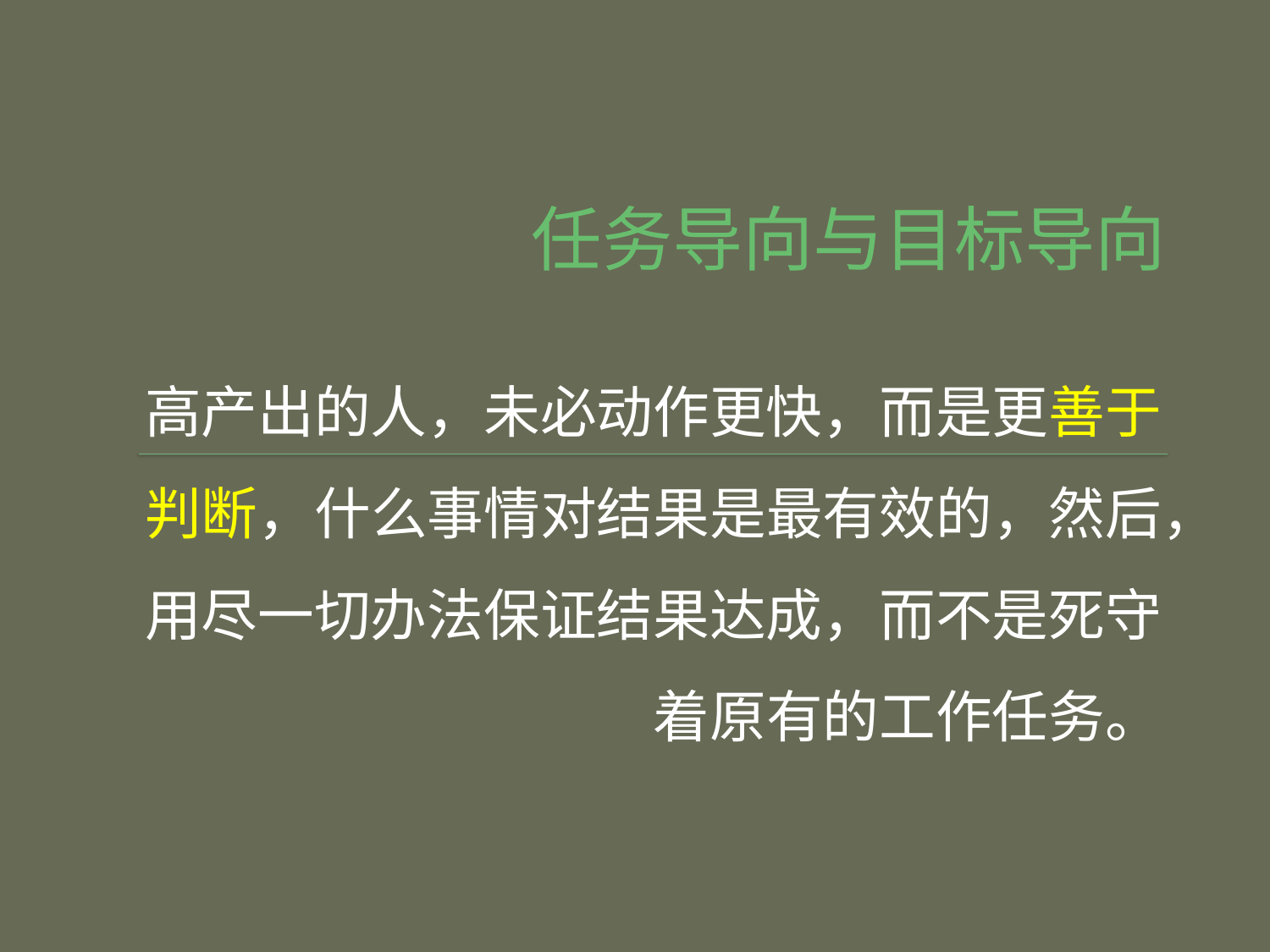

# 任务导向与目标导向
高产出的人，未必动作更快，而是更善于判断，什么事情对结果是最有效的，然后，用尽一切办法保证结果达成，而不是死守着原有的工作任务。